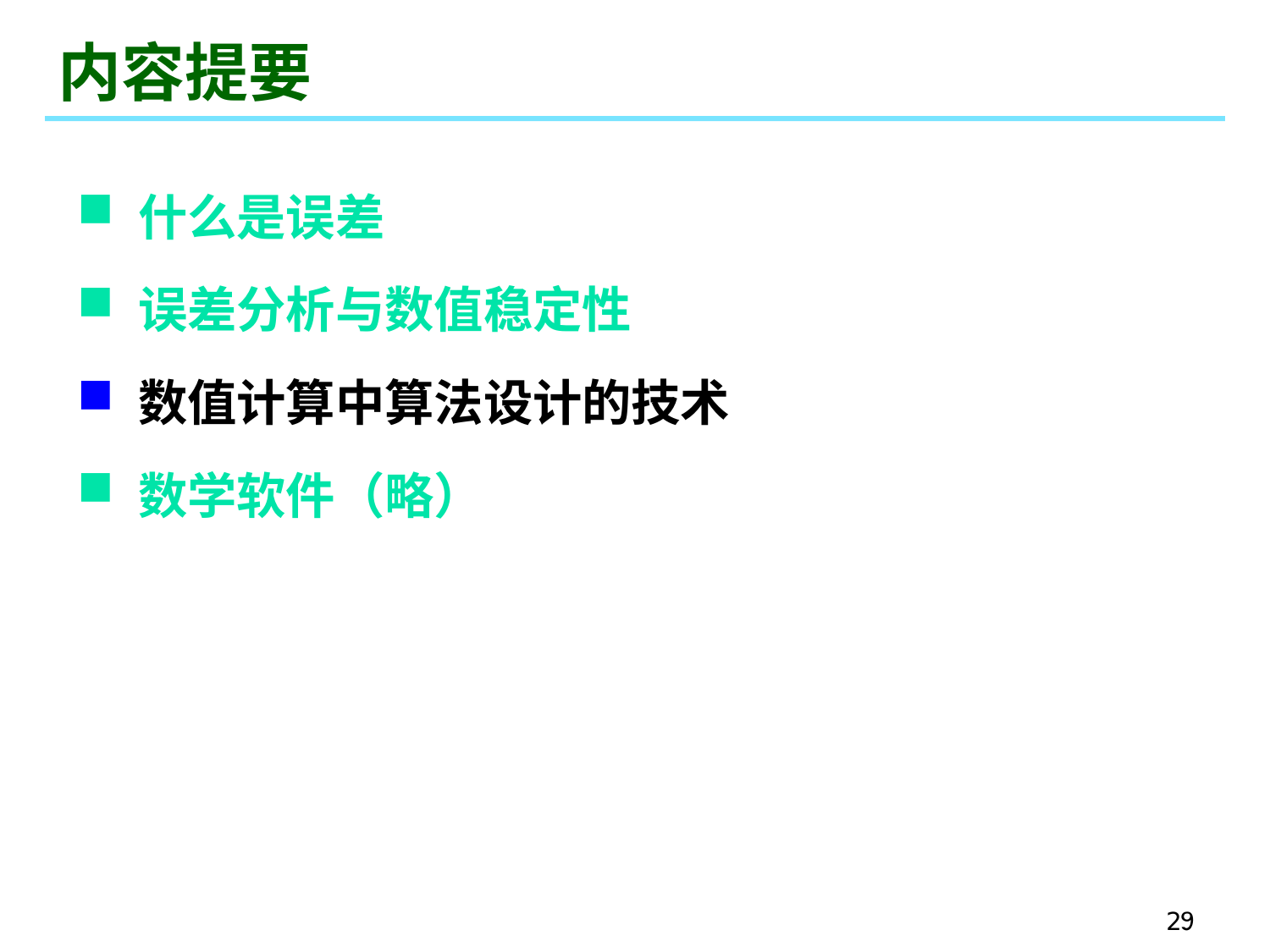

# 内容提要
 什么是误差
 误差分析与数值稳定性
 数值计算中算法设计的技术
 数学软件（略）
29